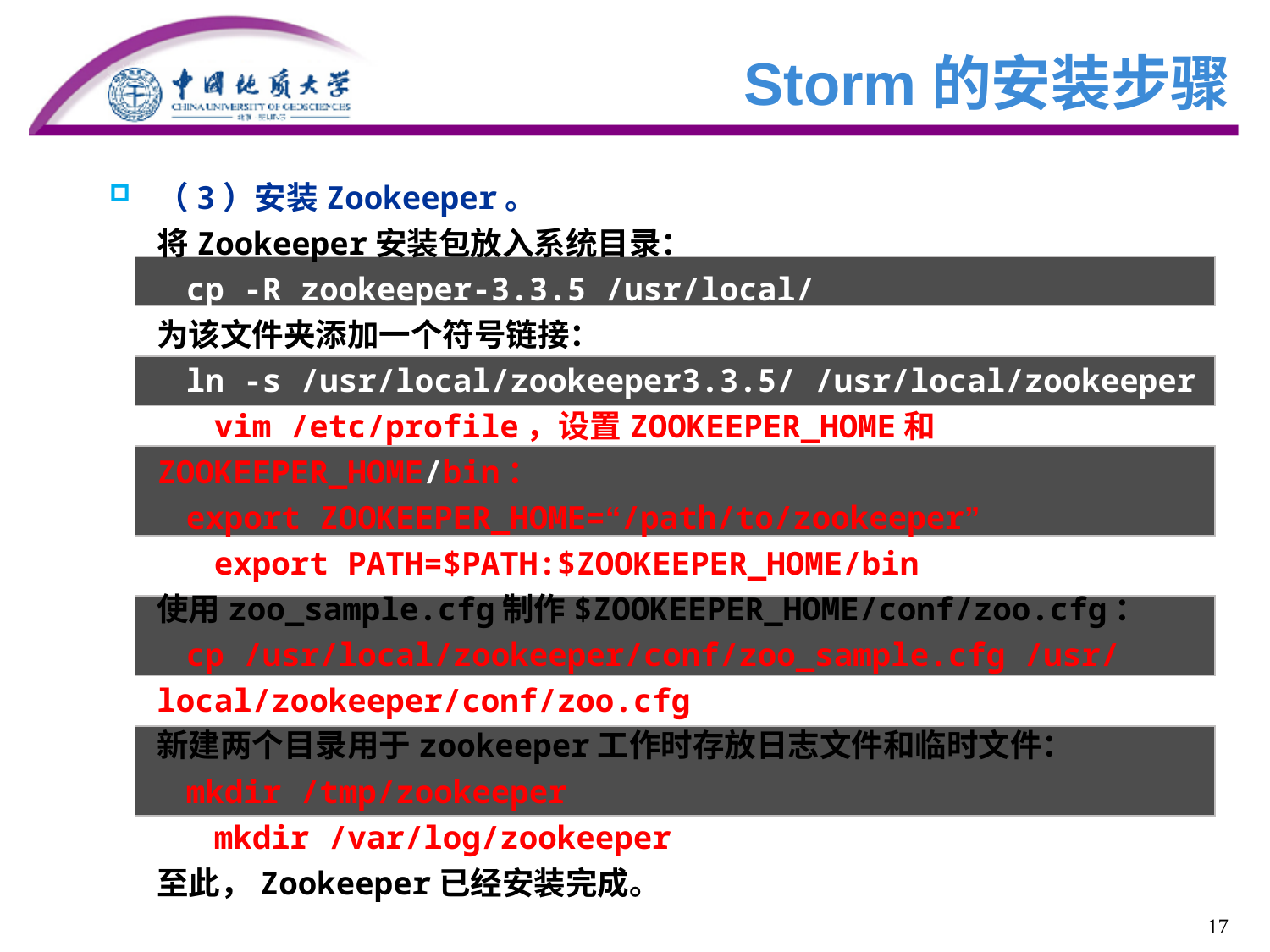

# Storm的安装步骤
（3）安装Zookeeper。
将Zookeeper安装包放入系统目录：
   cp -R zookeeper-3.3.5 /usr/local/
为该文件夹添加一个符号链接：
   ln -s /usr/local/zookeeper3.3.5/ /usr/local/zookeeper
   vim /etc/profile，设置ZOOKEEPER_HOME和ZOOKEEPER_HOME/bin：
   export ZOOKEEPER_HOME=“/path/to/zookeeper”
   export PATH=$PATH:$ZOOKEEPER_HOME/bin
使用zoo_sample.cfg制作$ZOOKEEPER_HOME/conf/zoo.cfg：
   cp /usr/local/zookeeper/conf/zoo_sample.cfg /usr/local/zookeeper/conf/zoo.cfg
新建两个目录用于zookeeper工作时存放日志文件和临时文件：
   mkdir /tmp/zookeeper
   mkdir /var/log/zookeeper
至此，Zookeeper已经安装完成。